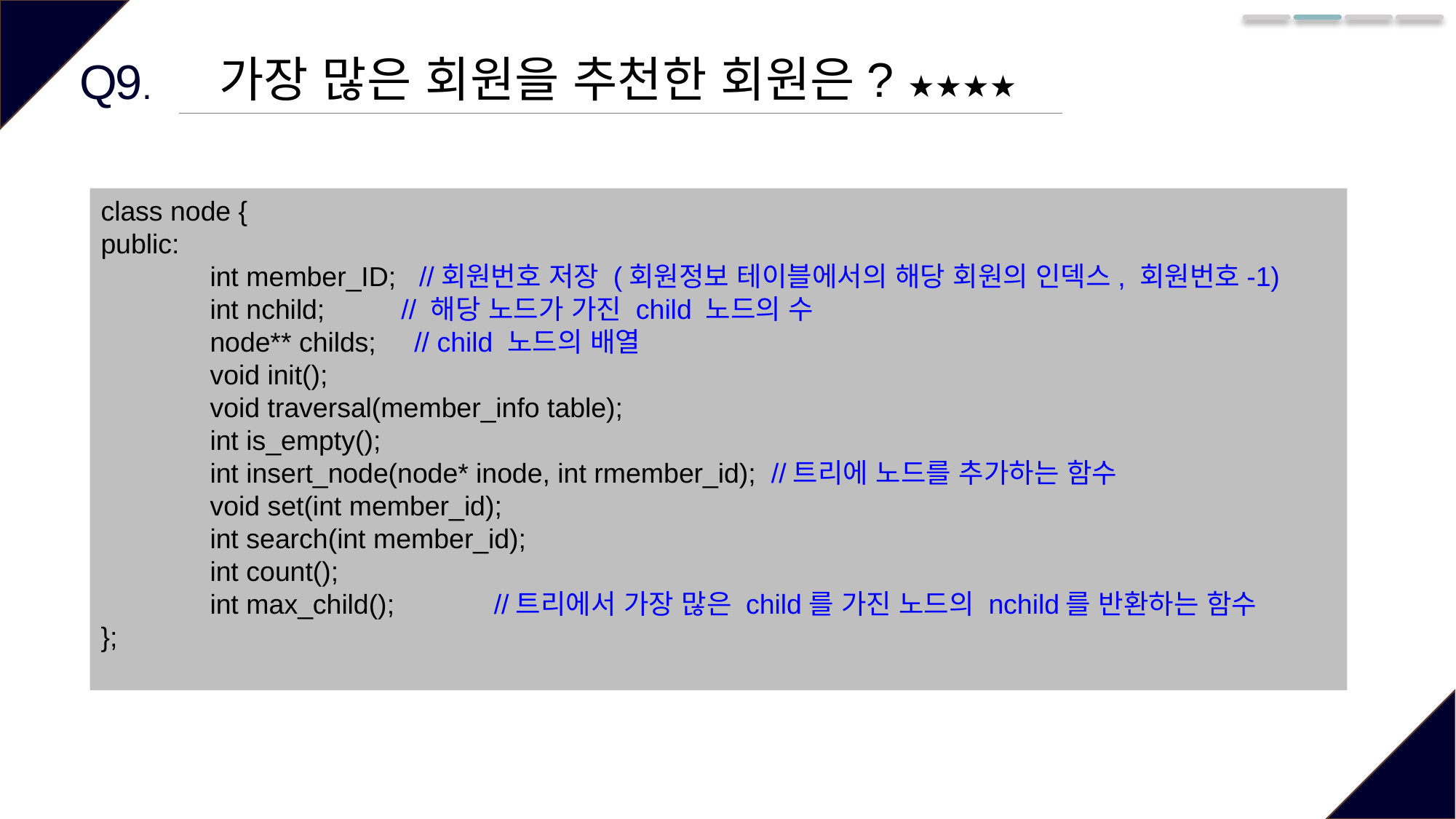

가장 많은 회원을 추천한 회원은? ★★★★

Q9.

class node {
public:
	int member_ID;   //회원번호 저장 (회원정보 테이블에서의 해당 회원의 인덱스, 회원번호-1)
	int nchild;          // 해당 노드가 가진 child 노드의 수
	node** childs;     // child 노드의 배열
	void init();
	void traversal(member_info table);
	int is_empty();
	int insert_node(node* inode, int rmember_id);  //트리에 노드를 추가하는 함수
	void set(int member_id);
	int search(int member_id);
	int count();
	int max_child();             //트리에서 가장 많은 child를 가진 노드의 nchild를 반환하는 함수
};